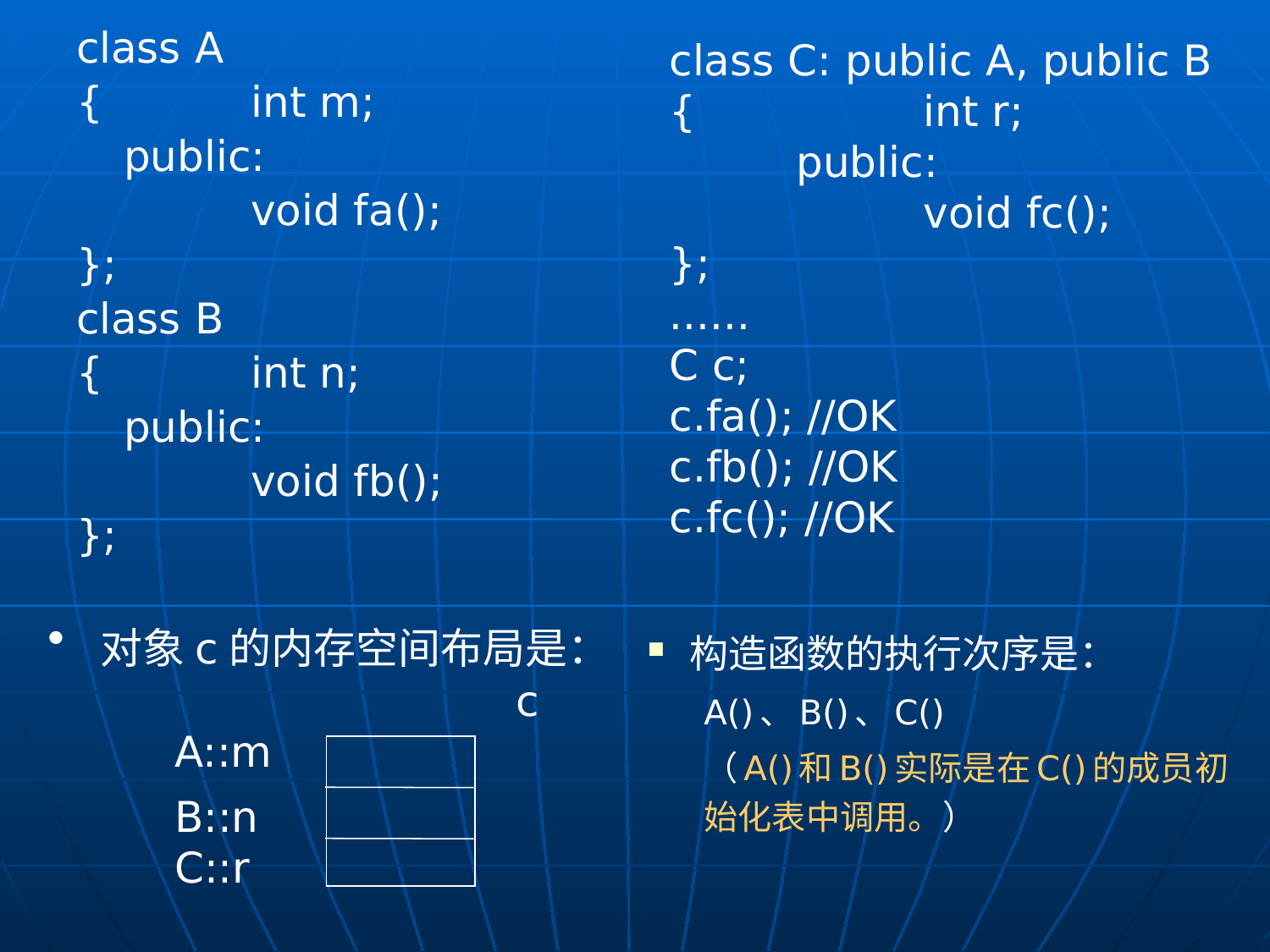

class A
{		int m;
	public:
		void fa();
};
class B
{		int n;
	public:
		void fb();
};
class C: public A, public B
{		int r;
	public:
		void fc();
};
......
C c;
c.fa(); //OK
c.fb(); //OK
c.fc(); //OK
 对象c的内存空间布局是：			   	     c
	A::m
	B::n
	C::r
构造函数的执行次序是：
A()、B()、C()
（A()和B()实际是在C()的成员初始化表中调用。）